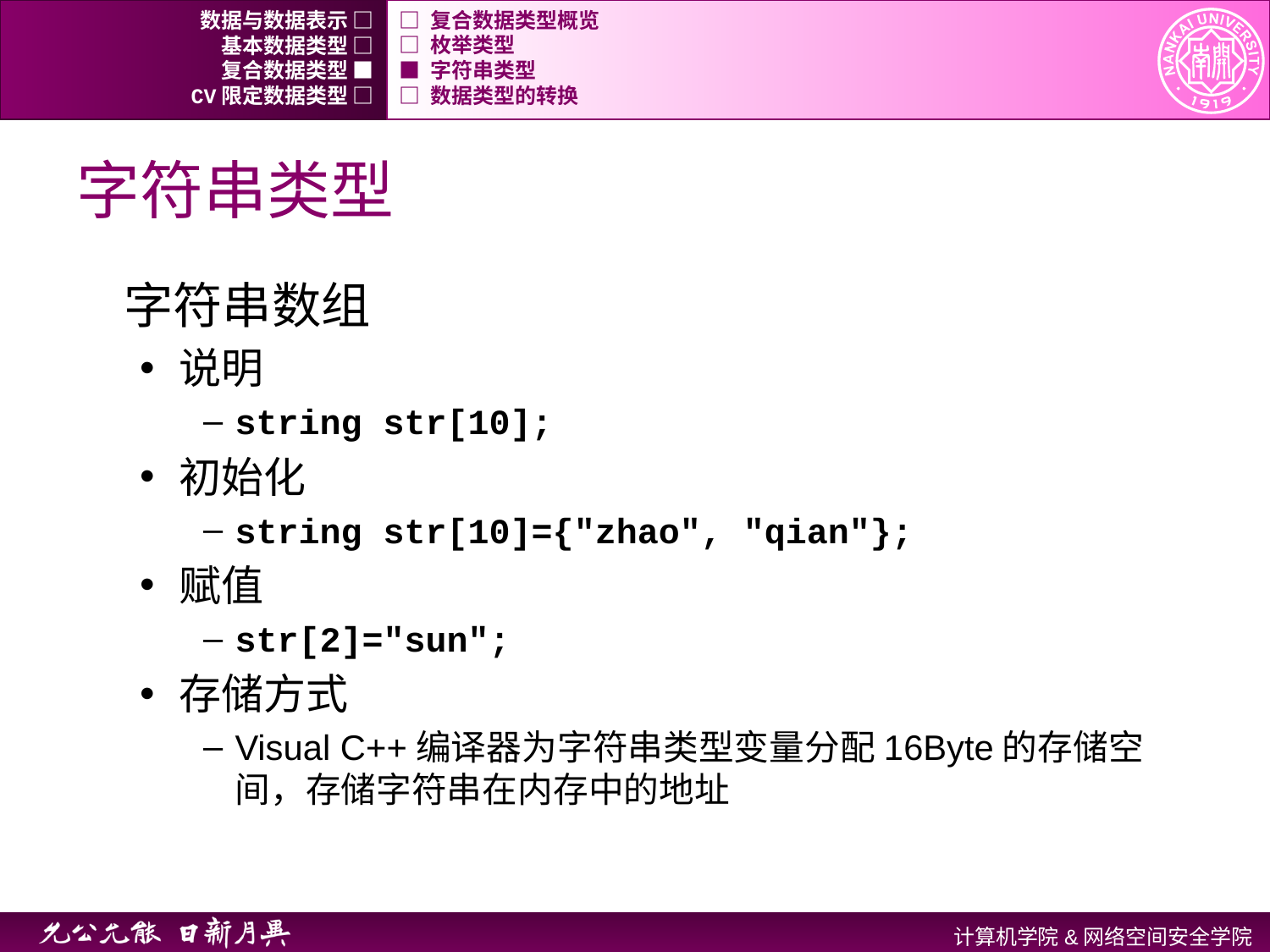

数据与数据表示 □
□ 复合数据类型概览
基本数据类型 □
□ 枚举类型
复合数据类型 ■
■ 字符串类型
CV限定数据类型 □
□ 数据类型的转换
# 字符串类型
字符串数组
说明
string str[10];
初始化
string str[10]={"zhao", "qian"};
赋值
str[2]="sun";
存储方式
Visual C++编译器为字符串类型变量分配16Byte的存储空间，存储字符串在内存中的地址